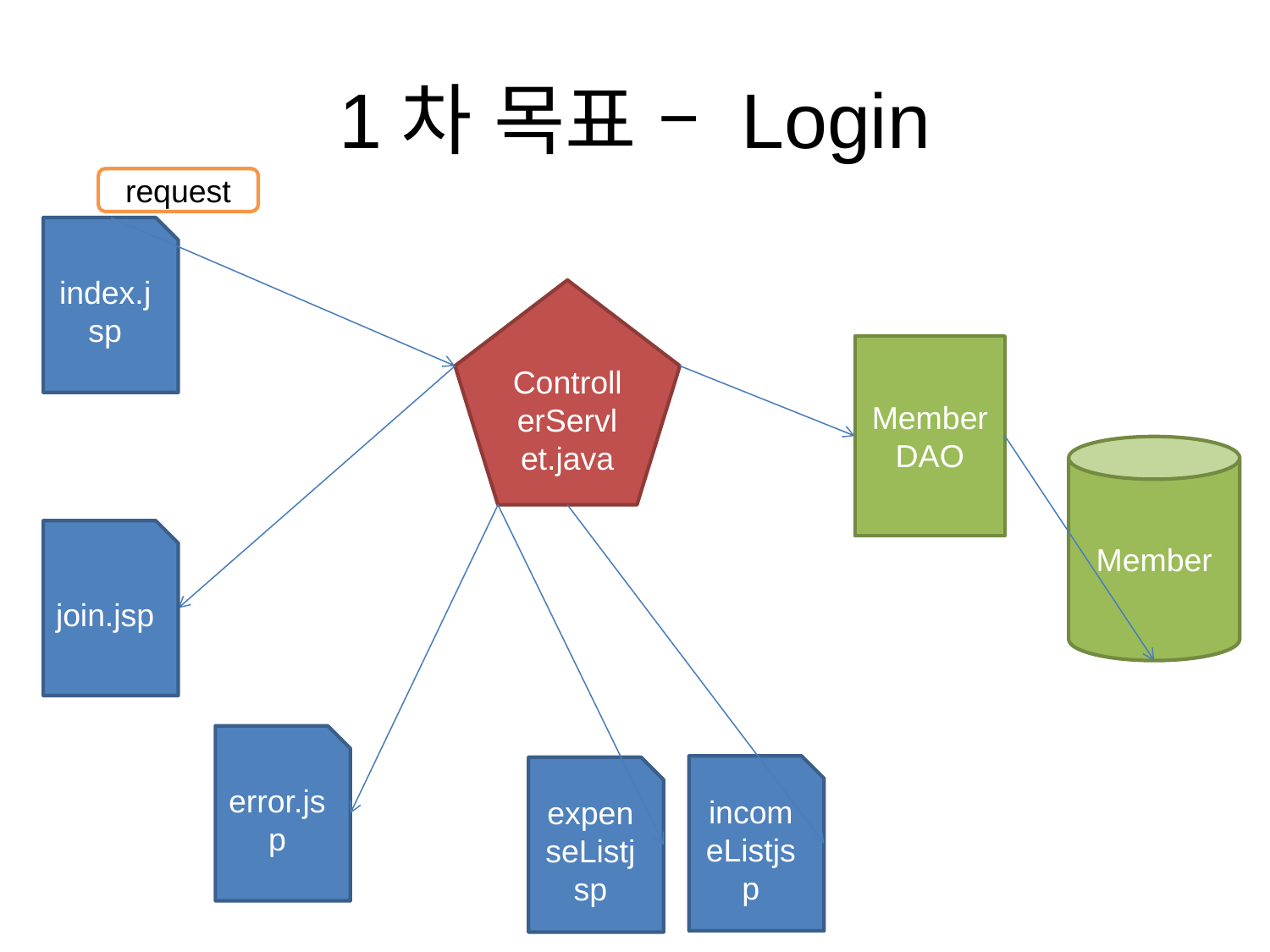

# 1차 목표 – Login
request
index.jsp
ControllerServlet.java
MemberDAO
Member
join.jsp
error.jsp
incomeListjsp
expenseListjsp